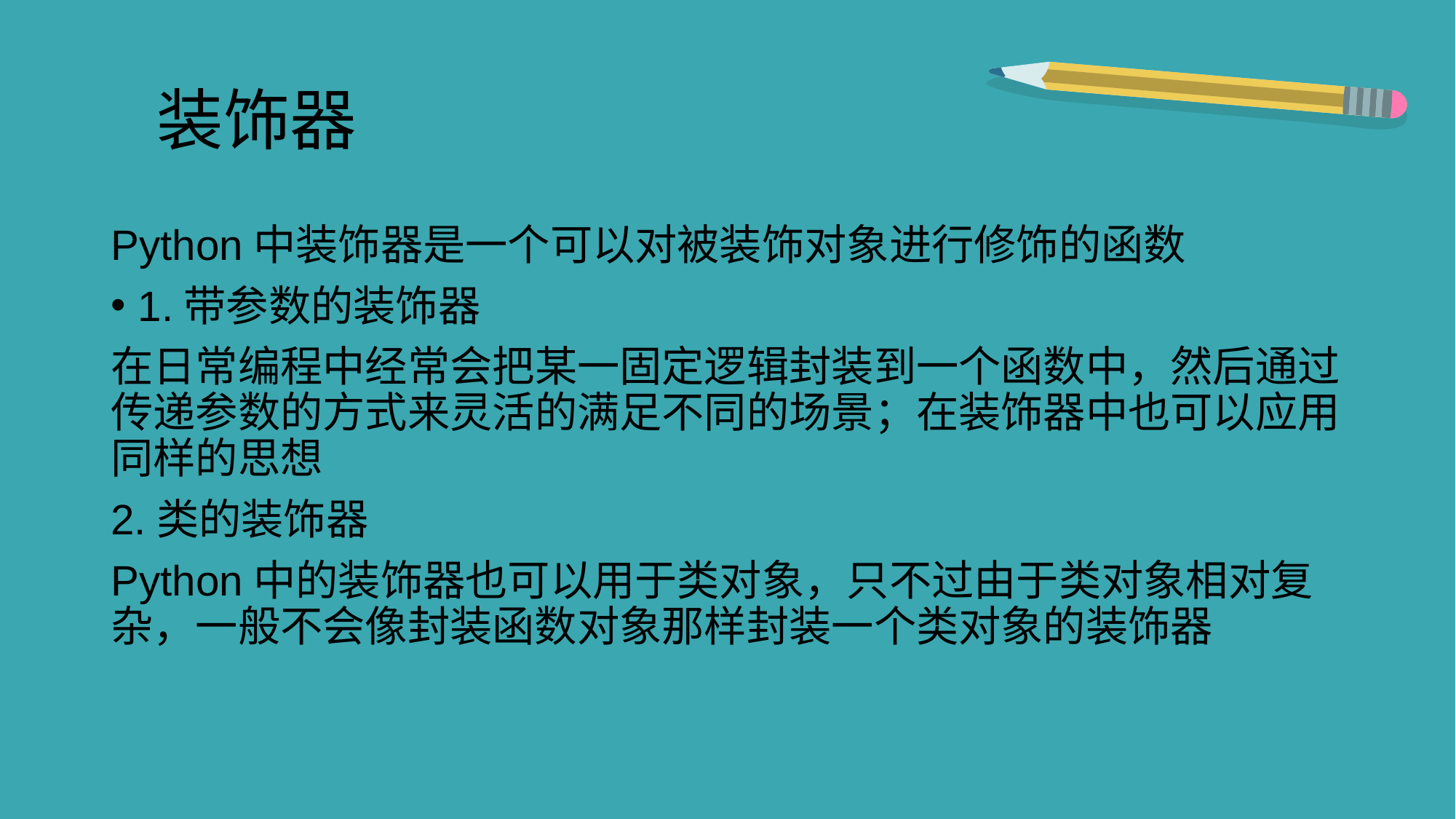

# 装饰器

Python中装饰器是一个可以对被装饰对象进行修饰的函数
1.带参数的装饰器
在日常编程中经常会把某一固定逻辑封装到一个函数中，然后通过传递参数的方式来灵活的满足不同的场景；在装饰器中也可以应用同样的思想
2.类的装饰器
Python中的装饰器也可以用于类对象，只不过由于类对象相对复杂，一般不会像封装函数对象那样封装一个类对象的装饰器